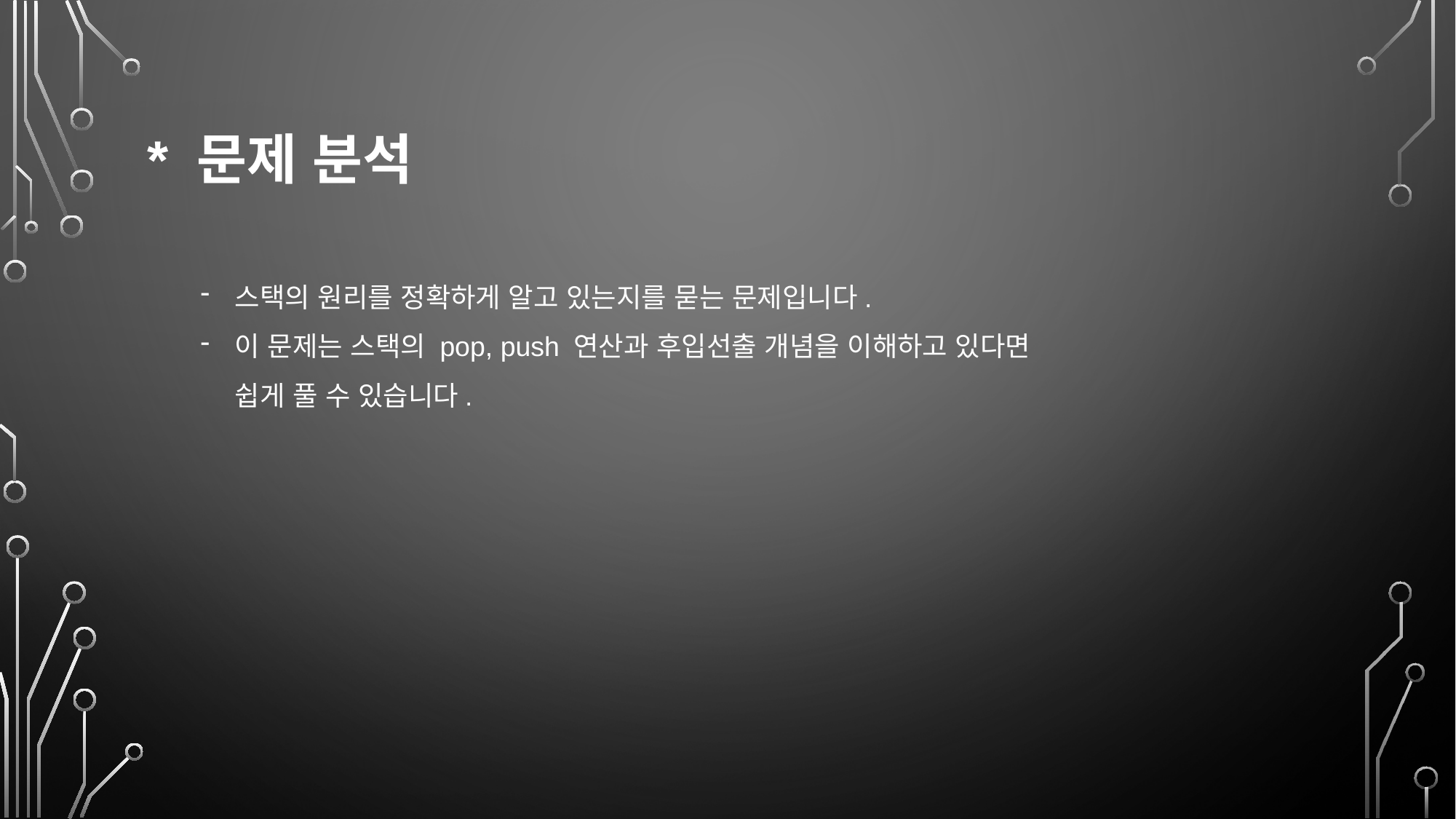

* 문제 분석
스택의 원리를 정확하게 알고 있는지를 묻는 문제입니다.
이 문제는 스택의 pop, push 연산과 후입선출 개념을 이해하고 있다면
쉽게 풀 수 있습니다.